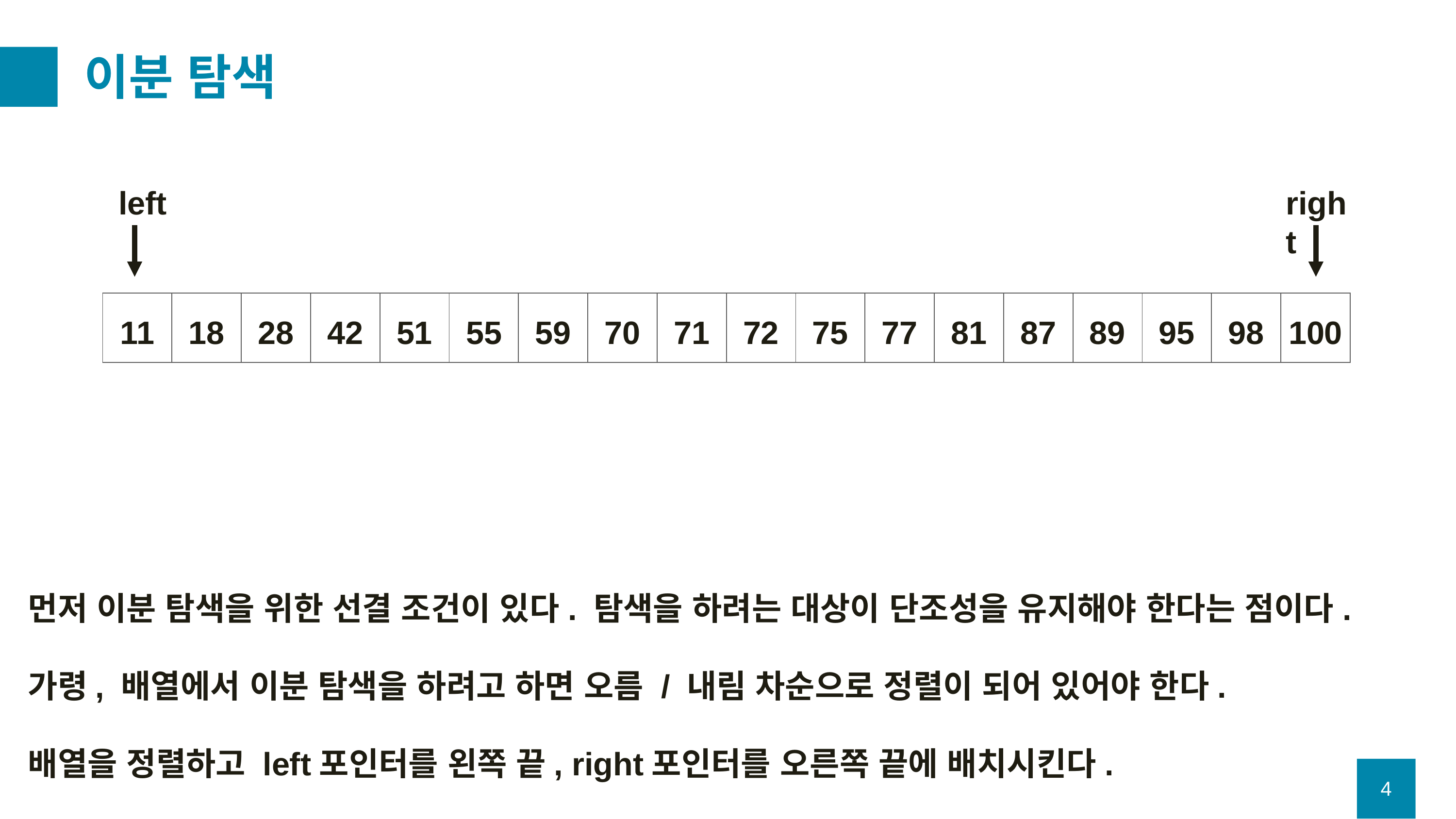

# 이분 탐색
left
right
| 11 | 18 | 28 | 42 | 51 | 55 | 59 | 70 | 71 | 72 | 75 | 77 | 81 | 87 | 89 | 95 | 98 | 100 |
| --- | --- | --- | --- | --- | --- | --- | --- | --- | --- | --- | --- | --- | --- | --- | --- | --- | --- |
먼저 이분 탐색을 위한 선결 조건이 있다. 탐색을 하려는 대상이 단조성을 유지해야 한다는 점이다.

가령, 배열에서 이분 탐색을 하려고 하면 오름 / 내림 차순으로 정렬이 되어 있어야 한다.

배열을 정렬하고 left포인터를 왼쪽 끝, right포인터를 오른쪽 끝에 배치시킨다.
4